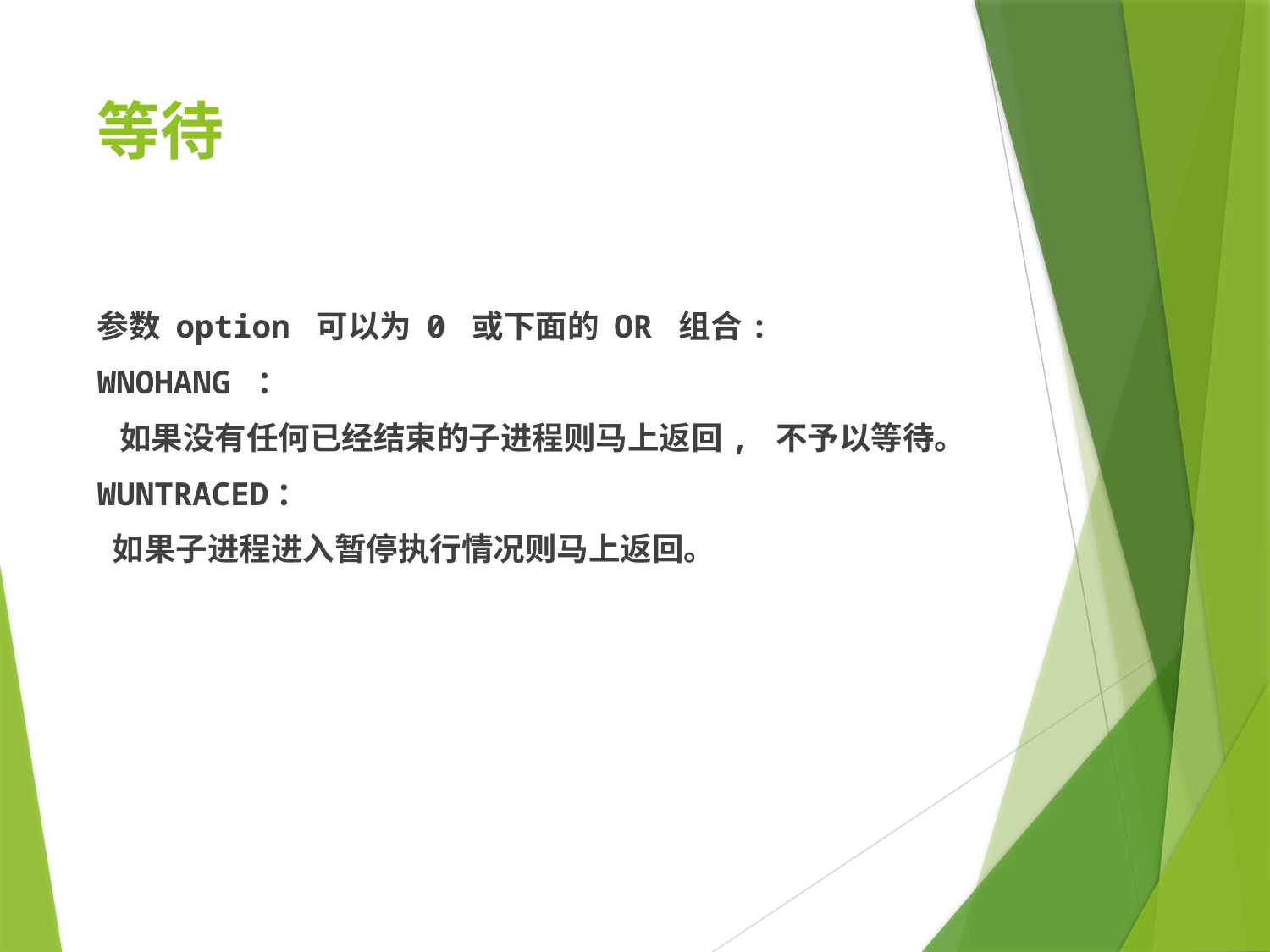

# 等待
参数 option 可以为 0 或下面的 OR 组合:
WNOHANG ：
  如果没有任何已经结束的子进程则马上返回, 不予以等待。
WUNTRACED：
 如果子进程进入暂停执行情况则马上返回。